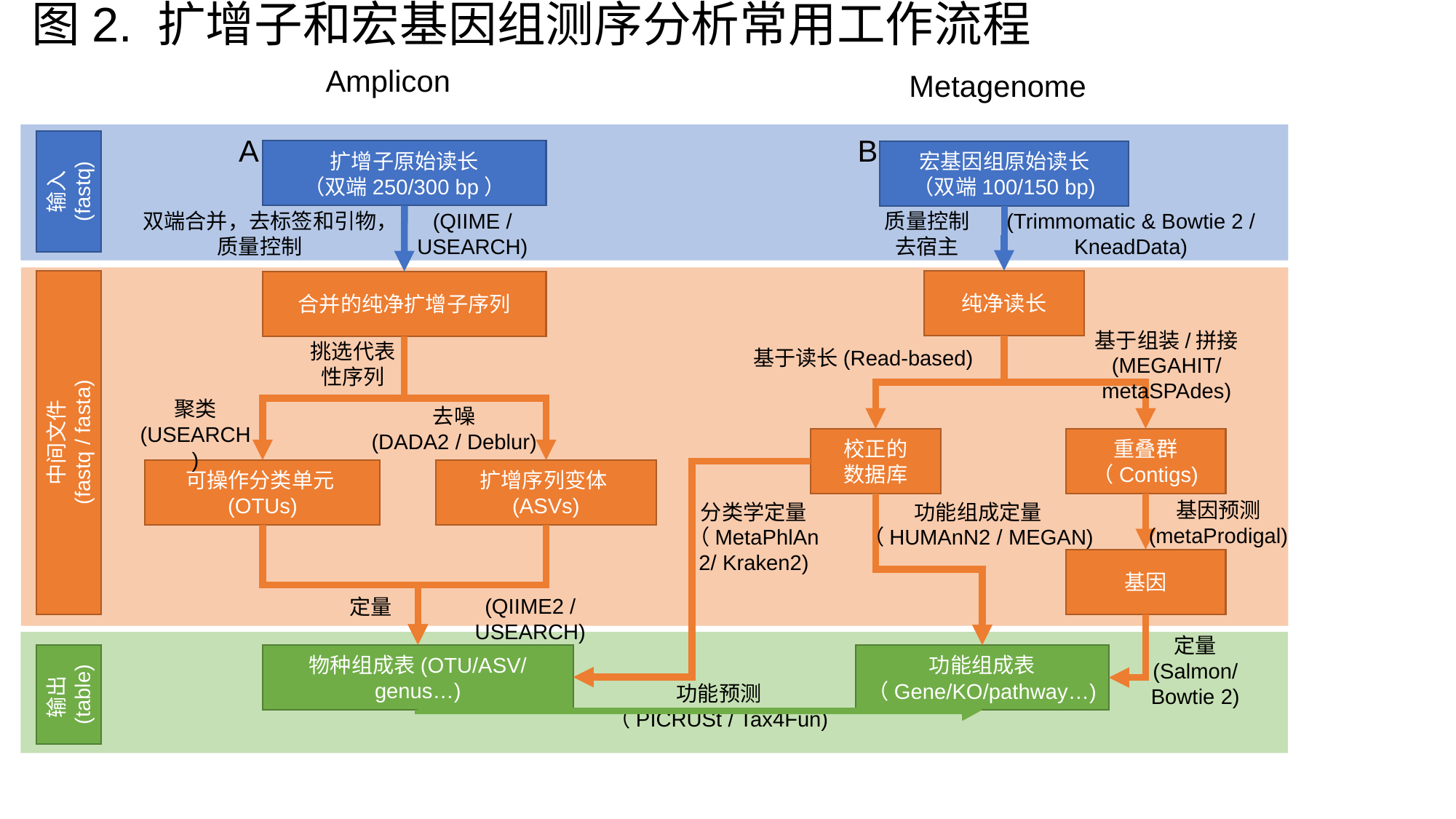

图2. 扩增子和宏基因组测序分析常用工作流程
Amplicon
Metagenome

扩增子原始读长
（双端250/300 bp）
宏基因组原始读长
（双端100/150 bp)
输入
(fastq)
(Trimmomatic & Bowtie 2 /
KneadData)
双端合并，去标签和引物，质量控制
(QIIME /
USEARCH)
质量控制
去宿主

纯净读长
合并的纯净扩增子序列
基于组装/拼接
(MEGAHIT/metaSPAdes)
挑选代表性序列
基于读长(Read-based)
聚类
(USEARCH)
去噪
(DADA2 / Deblur)
中间文件
(fastq / fasta)
校正的
数据库
重叠群
（Contigs)
可操作分类单元(OTUs)
扩增序列变体(ASVs)
基因预测
(metaProdigal)
分类学定量（MetaPhlAn2/ Kraken2)
功能组成定量
（HUMAnN2 / MEGAN)
基因
(QIIME2 / USEARCH)
定量
定量 (Salmon/Bowtie 2)

物种组成表(OTU/ASV/genus…)
功能组成表
（Gene/KO/pathway…)
输出
(table)
功能预测
（PICRUSt / Tax4Fun)
A
B